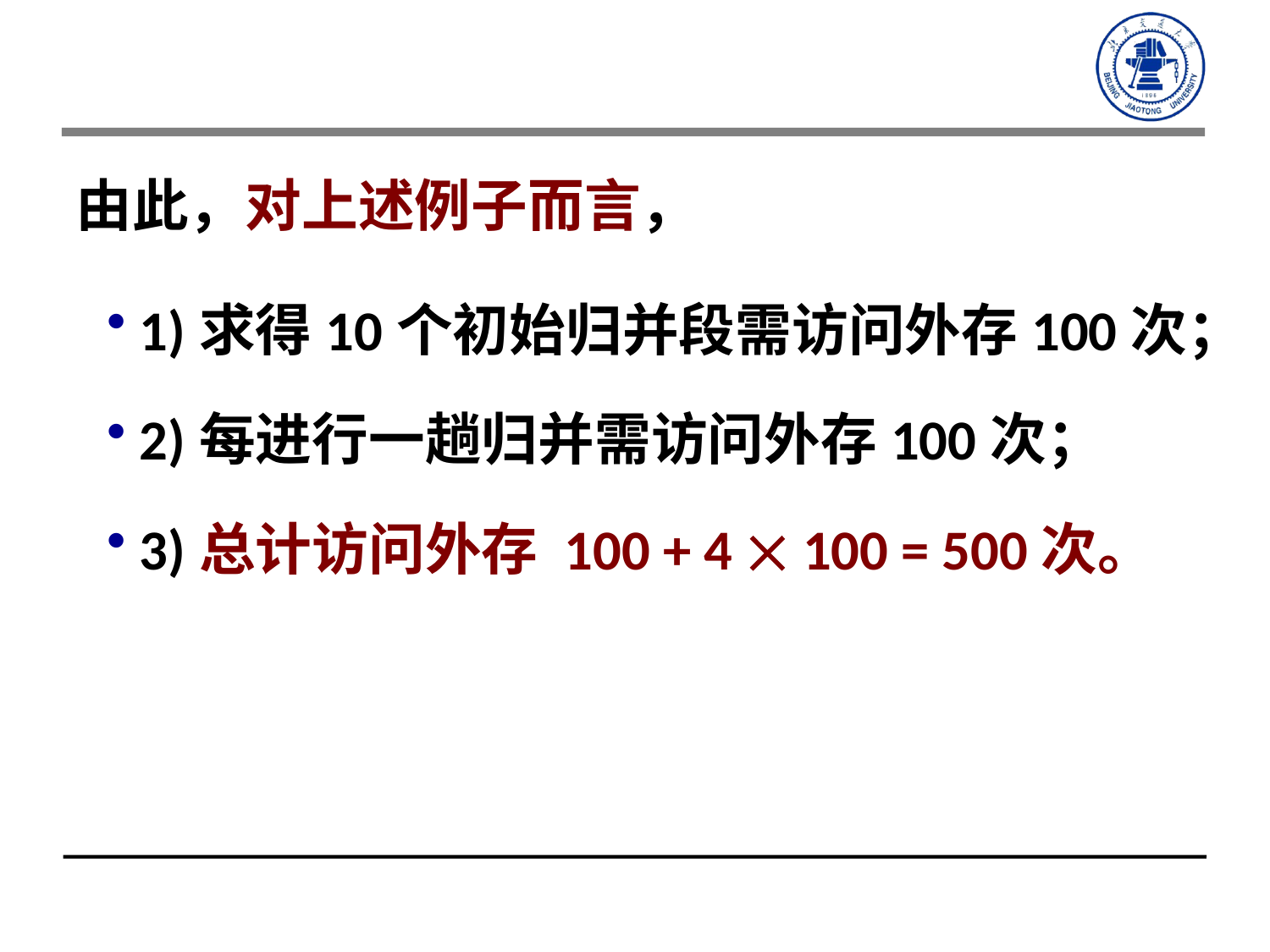

由此，对上述例子而言，
1)求得10个初始归并段需访问外存100次；
2)每进行一趟归并需访问外存100次；
3)总计访问外存 100 + 4 × 100 = 500次。